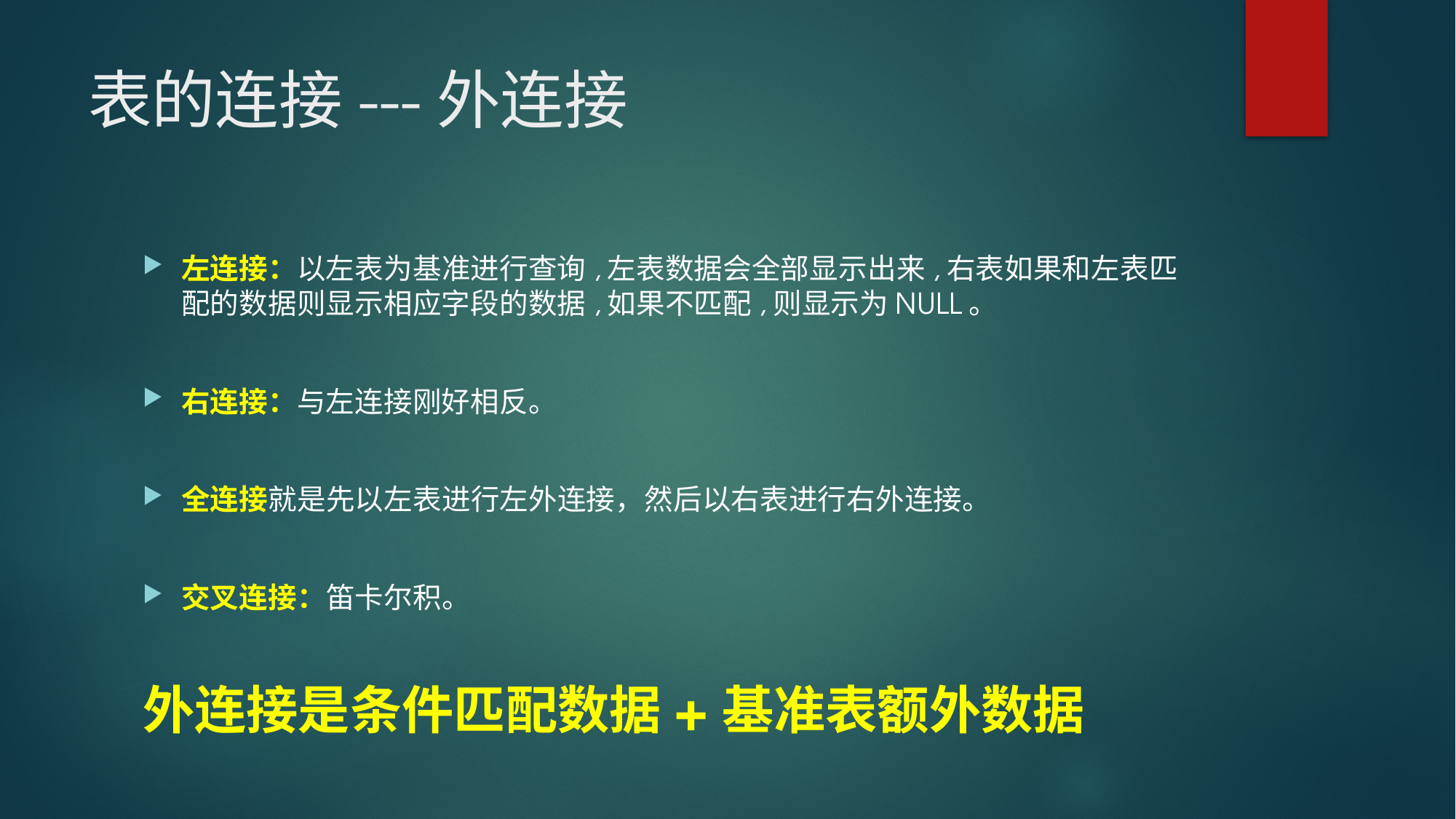

# 表的连接---外连接
左连接：以左表为基准进行查询,左表数据会全部显示出来,右表如果和左表匹配的数据则显示相应字段的数据,如果不匹配,则显示为NULL。

右连接：与左连接刚好相反。

全连接就是先以左表进行左外连接，然后以右表进行右外连接。

交叉连接：笛卡尔积。

外连接是条件匹配数据+基准表额外数据